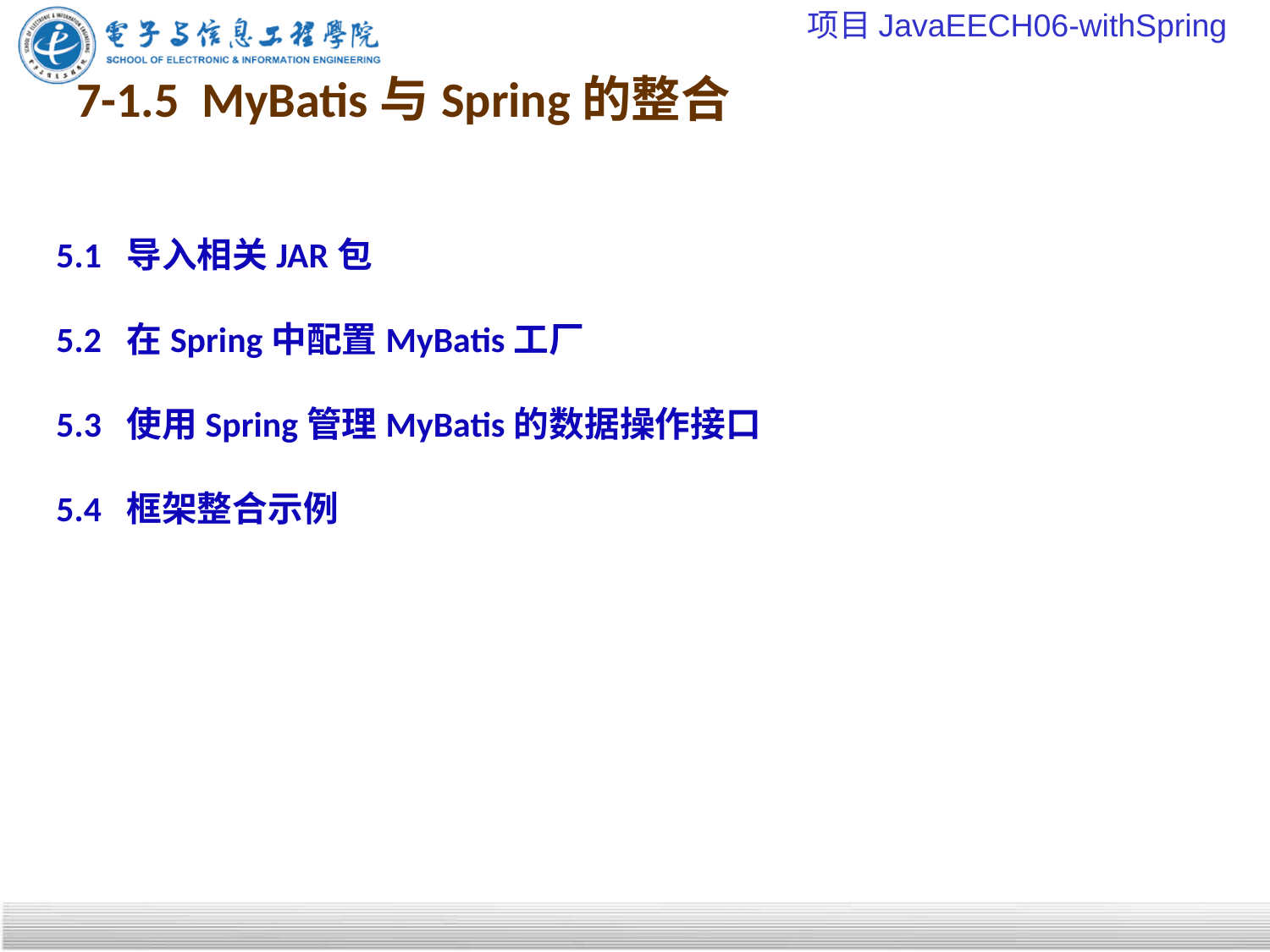

项目JavaEECH06-withSpring
# 7-1.5  MyBatis与Spring的整合
5.1  导入相关JAR包

5.2  在Spring中配置MyBatis工厂

5.3  使用Spring管理MyBatis的数据操作接口

5.4  框架整合示例